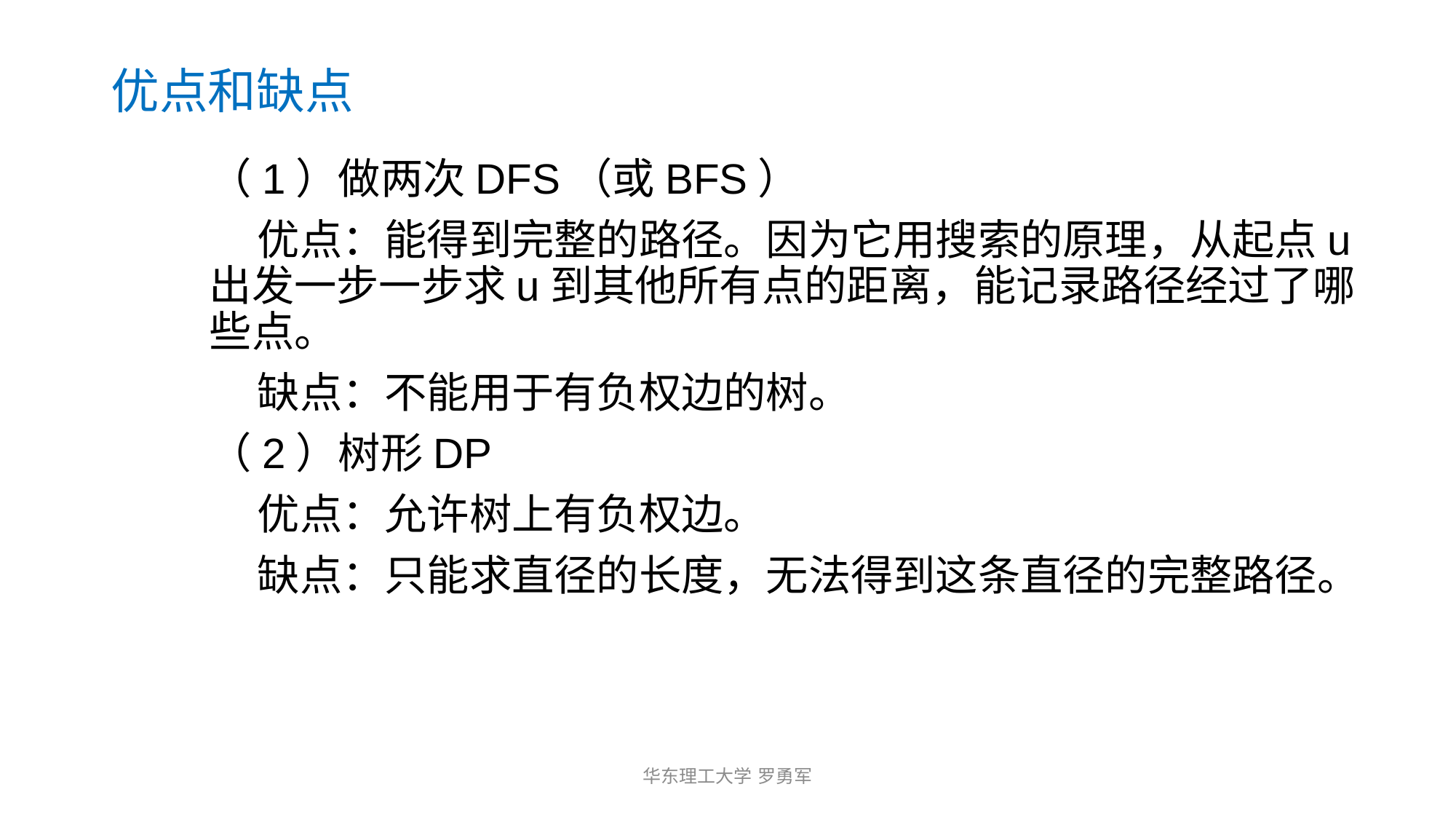

# 优点和缺点
（1）做两次DFS（或BFS）
    优点：能得到完整的路径。因为它用搜索的原理，从起点u出发一步一步求u到其他所有点的距离，能记录路径经过了哪些点。
    缺点：不能用于有负权边的树。
（2）树形DP
    优点：允许树上有负权边。
    缺点：只能求直径的长度，无法得到这条直径的完整路径。
华东理工大学 罗勇军